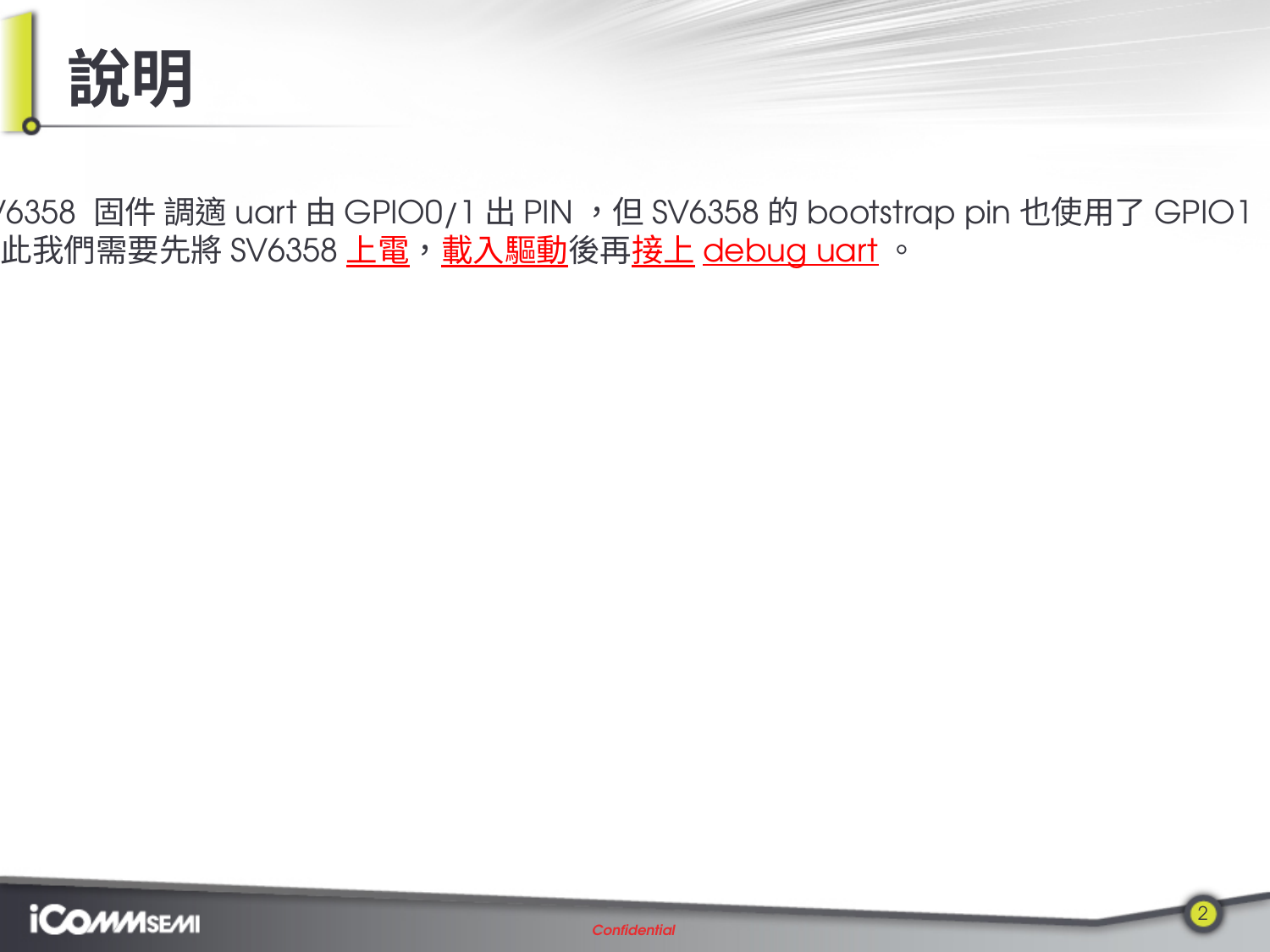

# 說明
SV6358 固件 調適uart由GPIO0/1出PIN，但SV6358的bootstrap pin也使用了GPIO1。
因此我們需要先將SV6358上電，載入驅動後再接上debug uart。